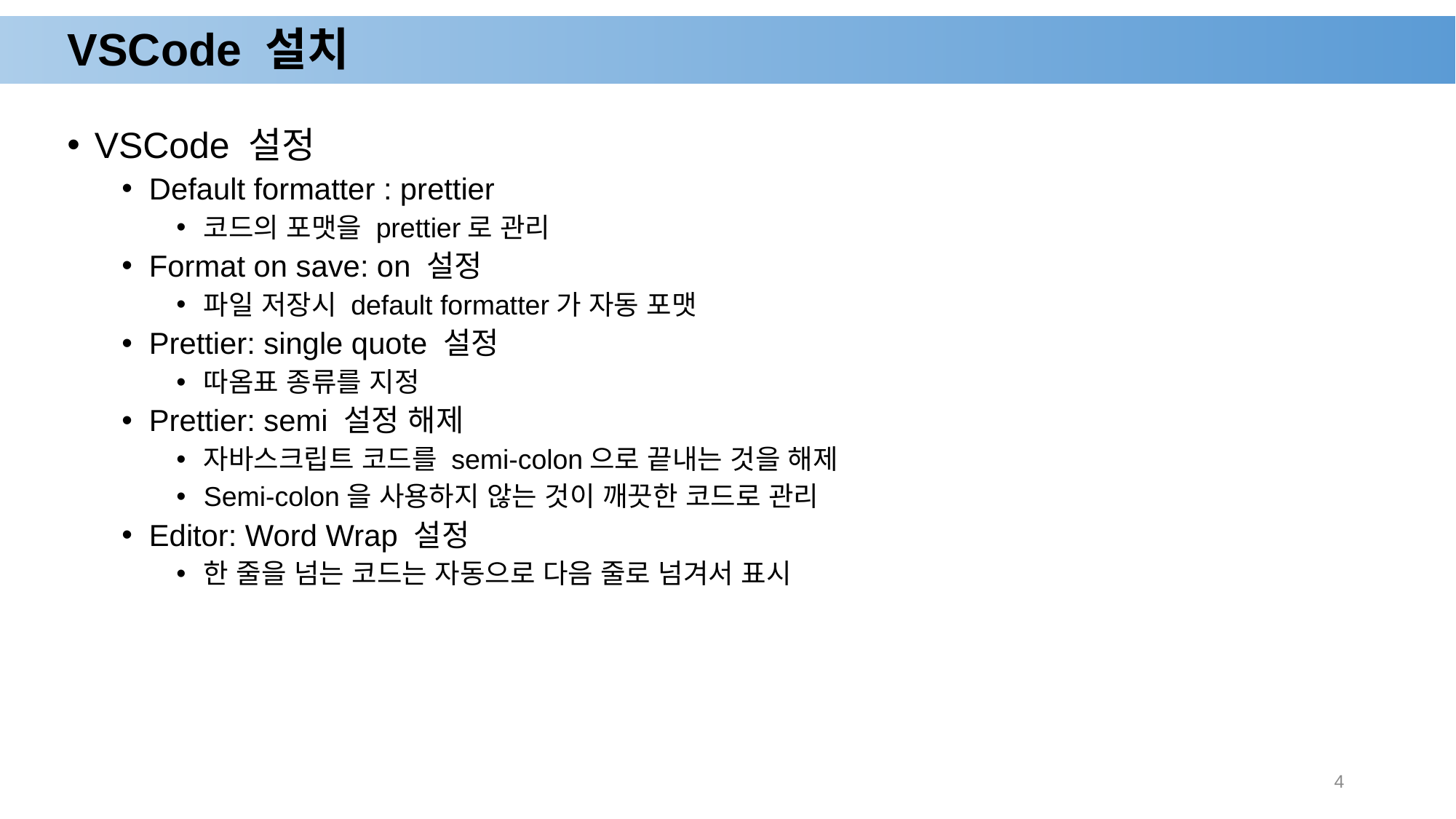

# VSCode 설치
VSCode 설정
Default formatter : prettier
코드의 포맷을 prettier로 관리
Format on save: on 설정
파일 저장시 default formatter가 자동 포맷
Prettier: single quote 설정
따옴표 종류를 지정
Prettier: semi 설정 해제
자바스크립트 코드를 semi-colon으로 끝내는 것을 해제
Semi-colon을 사용하지 않는 것이 깨끗한 코드로 관리
Editor: Word Wrap 설정
한 줄을 넘는 코드는 자동으로 다음 줄로 넘겨서 표시

4